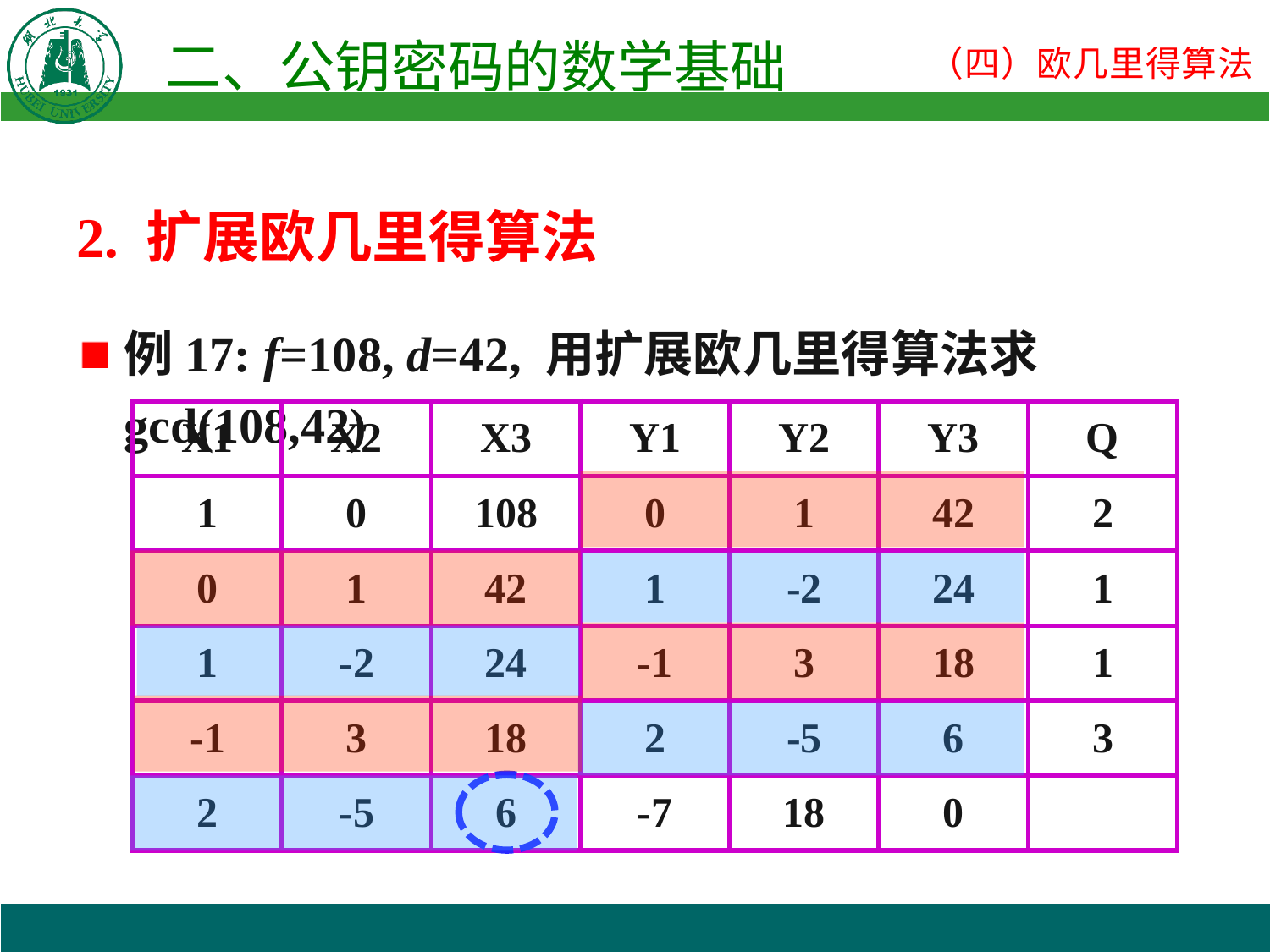

2. 扩展欧几里得算法
例17: f=108, d=42, 用扩展欧几里得算法求gcd(108,42)

| X1 | X2 | X3 | Y1 | Y2 | Y3 | Q |
| --- | --- | --- | --- | --- | --- | --- |
| 1 | 0 | 108 | 0 | 1 | 42 | 2 |
| 0 | 1 | 42 | 1 | -2 | 24 | 1 |
| 1 | -2 | 24 | -1 | 3 | 18 | 1 |
| -1 | 3 | 18 | 2 | -5 | 6 | 3 |
| 2 | -5 | 6 | -7 | 18 | 0 |  |